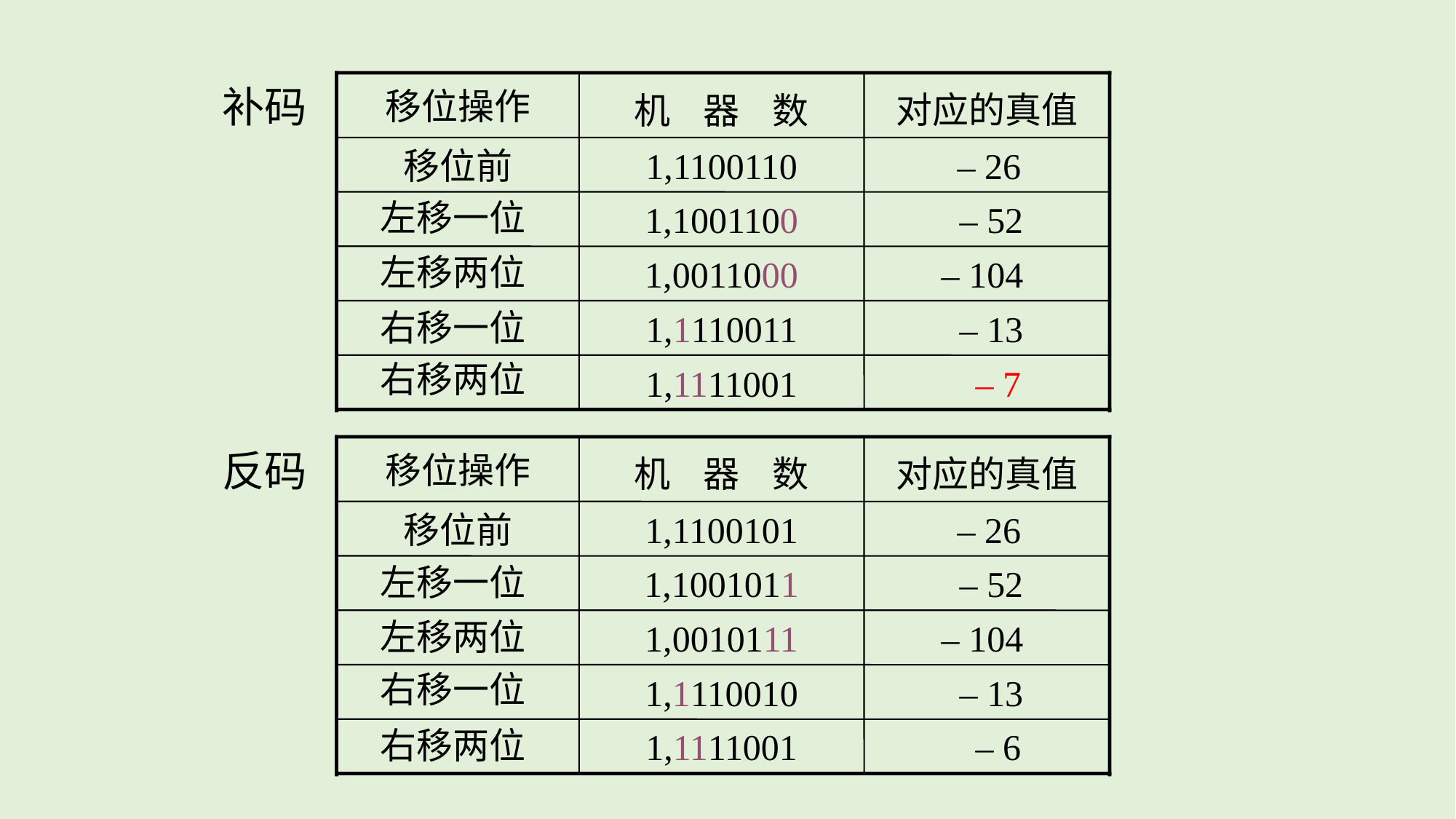

对应的真值
移位操作
机    器    数
补码
移位前
1,1100110
– 26
左移一位
1,1001100
 – 52
左移两位
1,0011000
 – 104
右移一位
1,1110011
 – 13
右移两位
1,1111001
  – 7

对应的真值
移位操作
机    器    数
反码
移位前
1,1100101
– 26
左移一位
1,1001011
 – 52
左移两位
1,0010111
 – 104
右移一位
1,1110010
 – 13
右移两位
1,1111001
  – 6